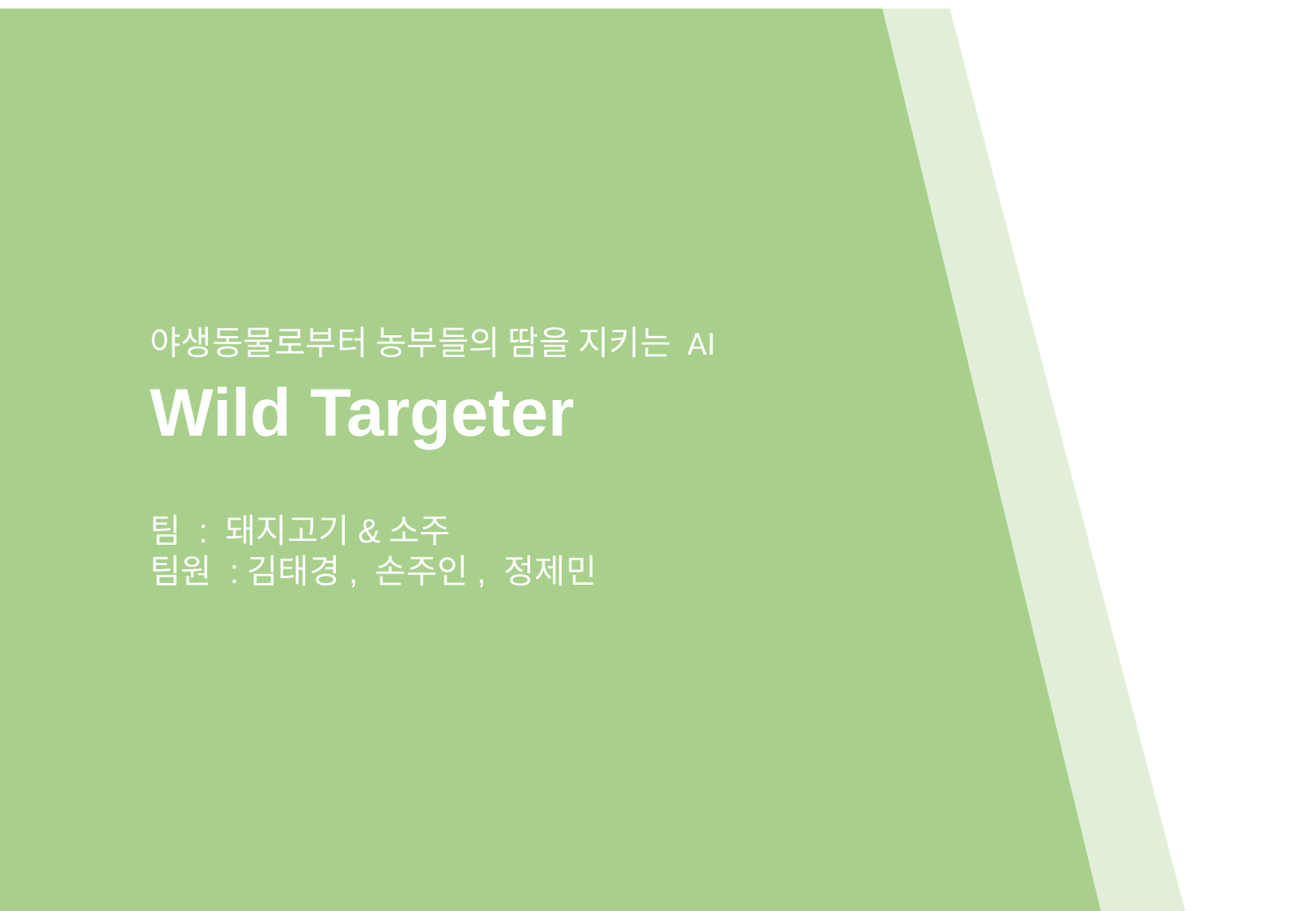

야생동물로부터 농부들의 땀을 지키는 AI
Wild Targeter

팀 : 돼지고기&소주
팀원 :김태경, 손주인, 정제민